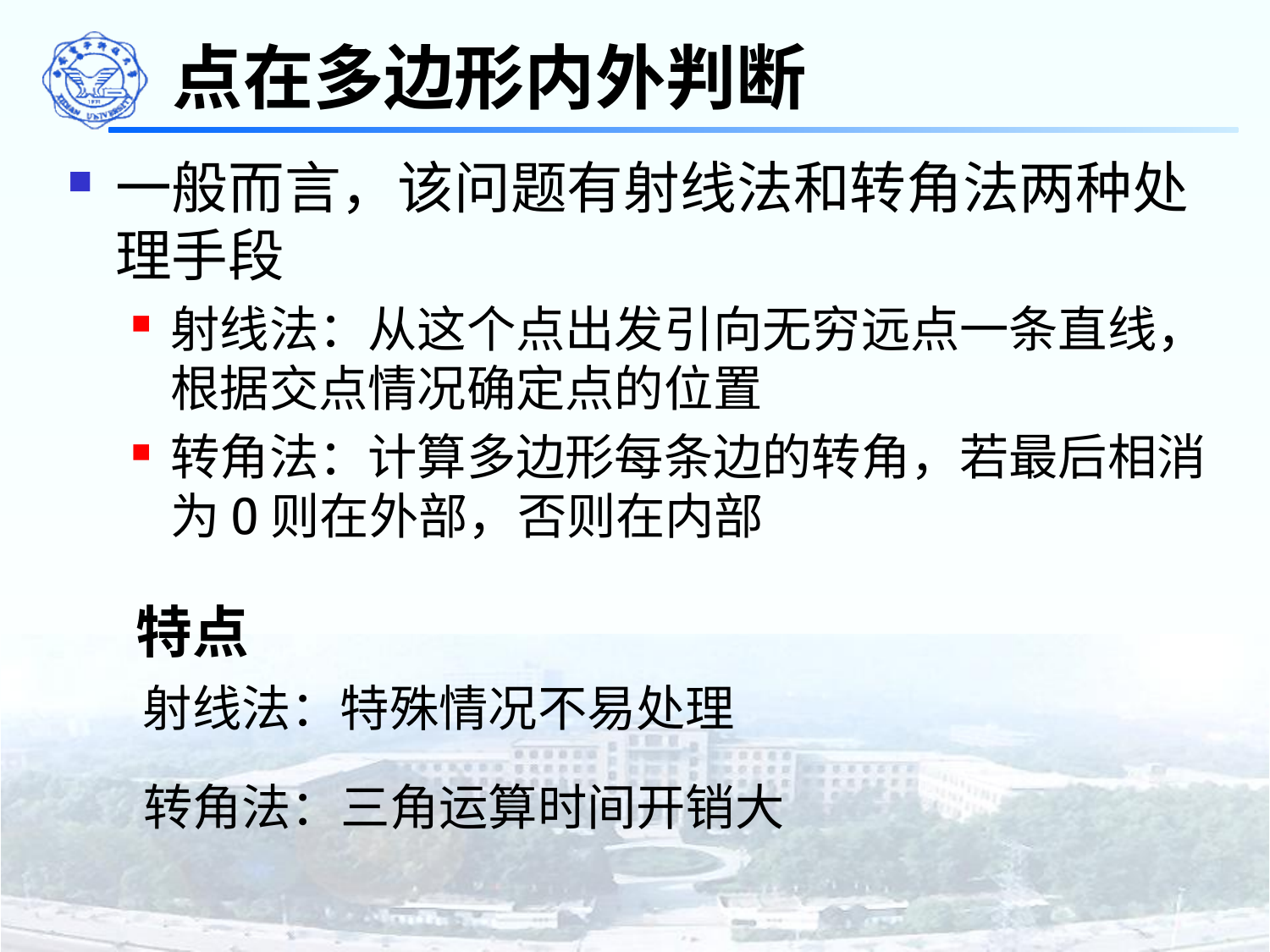

# 点在多边形内外判断
一般而言，该问题有射线法和转角法两种处理手段
射线法：从这个点出发引向无穷远点一条直线，根据交点情况确定点的位置
转角法：计算多边形每条边的转角，若最后相消为0则在外部，否则在内部
特点
射线法：特殊情况不易处理
转角法：三角运算时间开销大